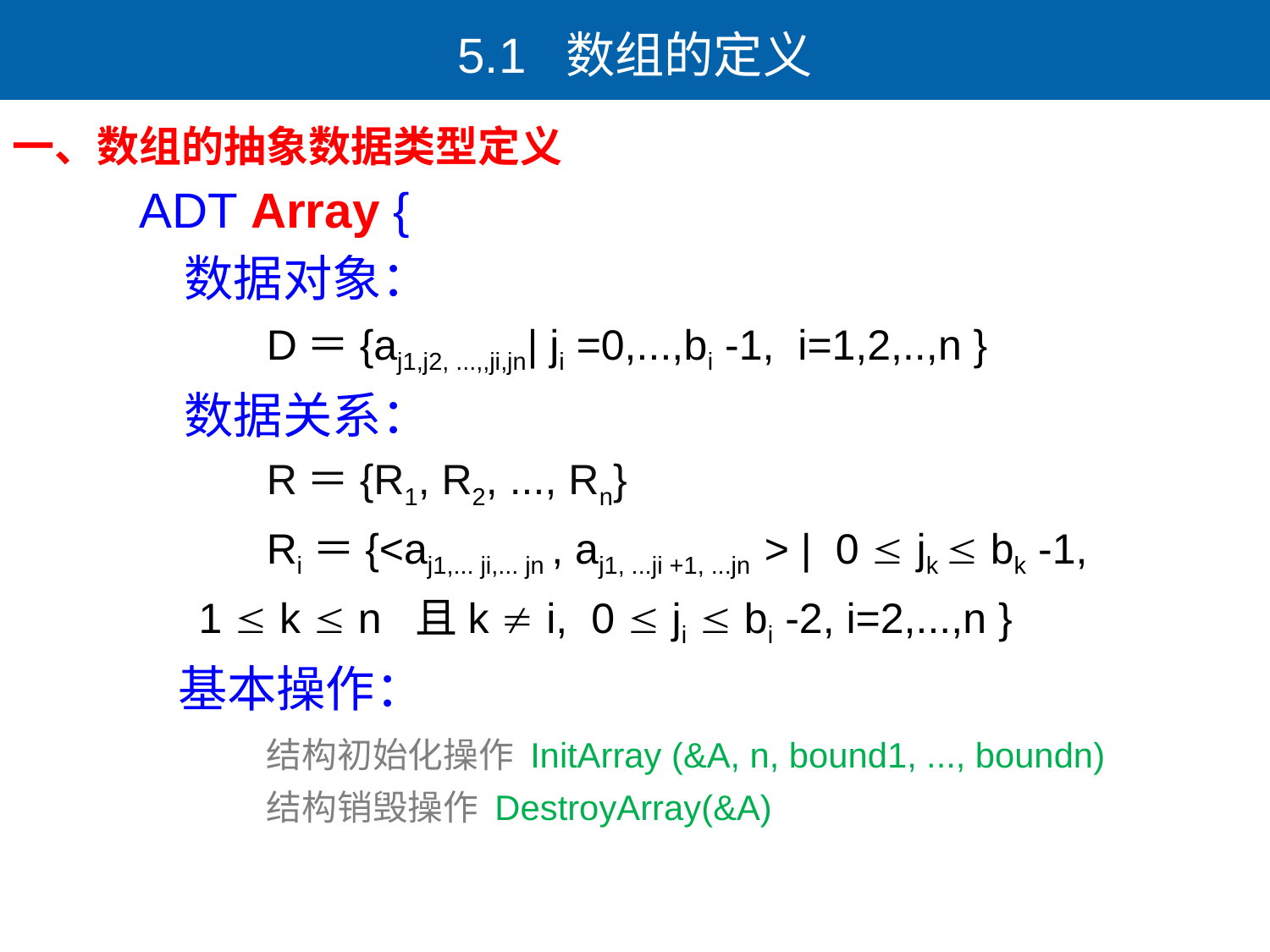

5.1  数组的定义
一、数组的抽象数据类型定义
ADT Array {
   数据对象：
	D＝{aj1,j2, ...,,ji,jn| ji =0,...,bi -1,  i=1,2,..,n }
   数据关系：
	R＝{R1, R2, ..., Rn}
	Ri＝{<aj1,... ji,... jn , aj1, ...ji +1, ...jn  > |  0 ≤ jk ≤ bk -1,
     1 ≤ k ≤ n  且k ≠ i,  0 ≤ ji ≤ bi -2, i=2,...,n }
   基本操作：
	结构初始化操作 InitArray (&A, n, bound1, ..., boundn)
	结构销毁操作 DestroyArray(&A)